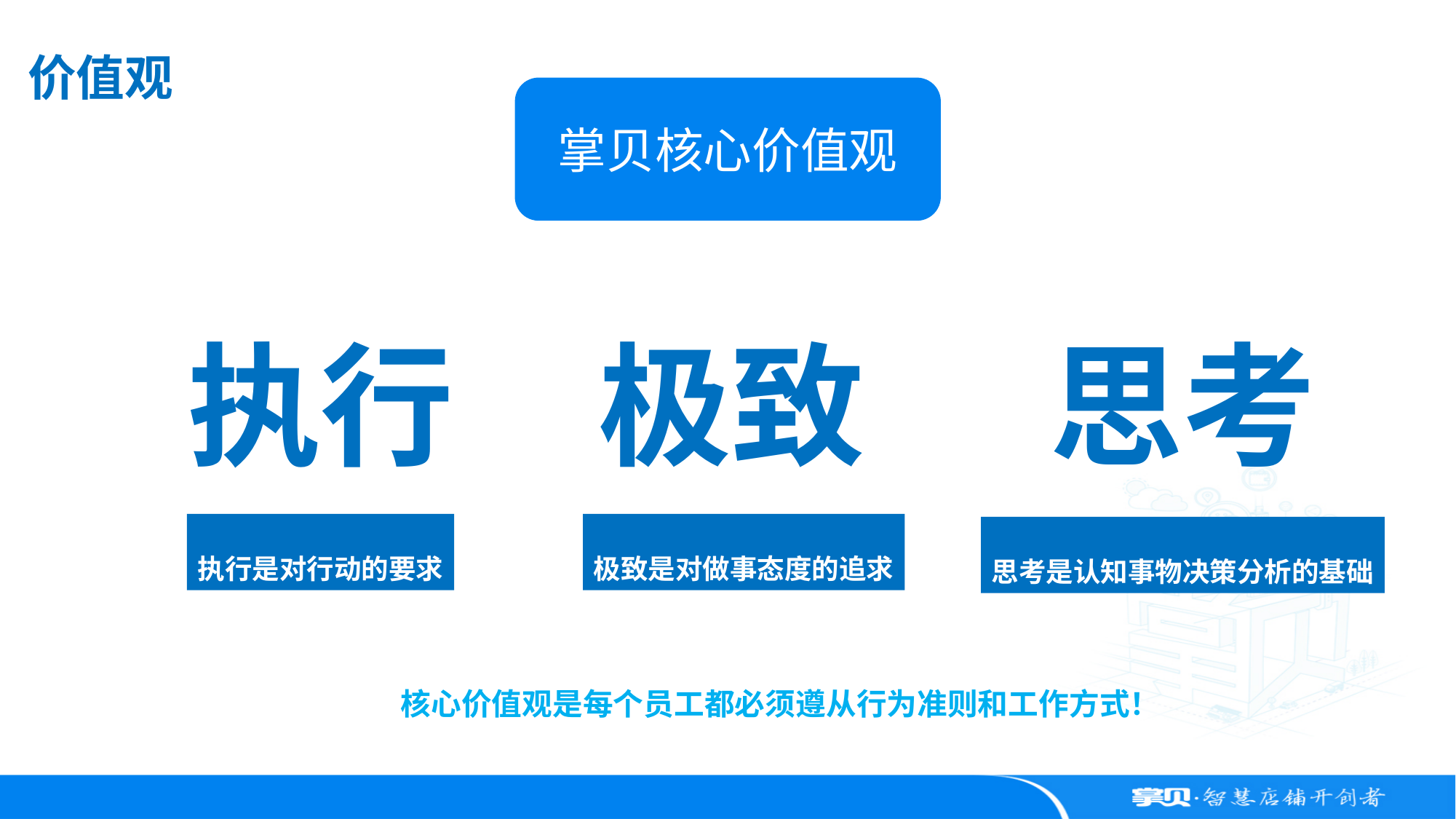

价值观
掌贝核心价值观
执行
极致
思考

执行是对行动的要求
极致是对做事态度的追求
思考是认知事物决策分析的基础
核心价值观是每个员工都必须遵从行为准则和工作方式！